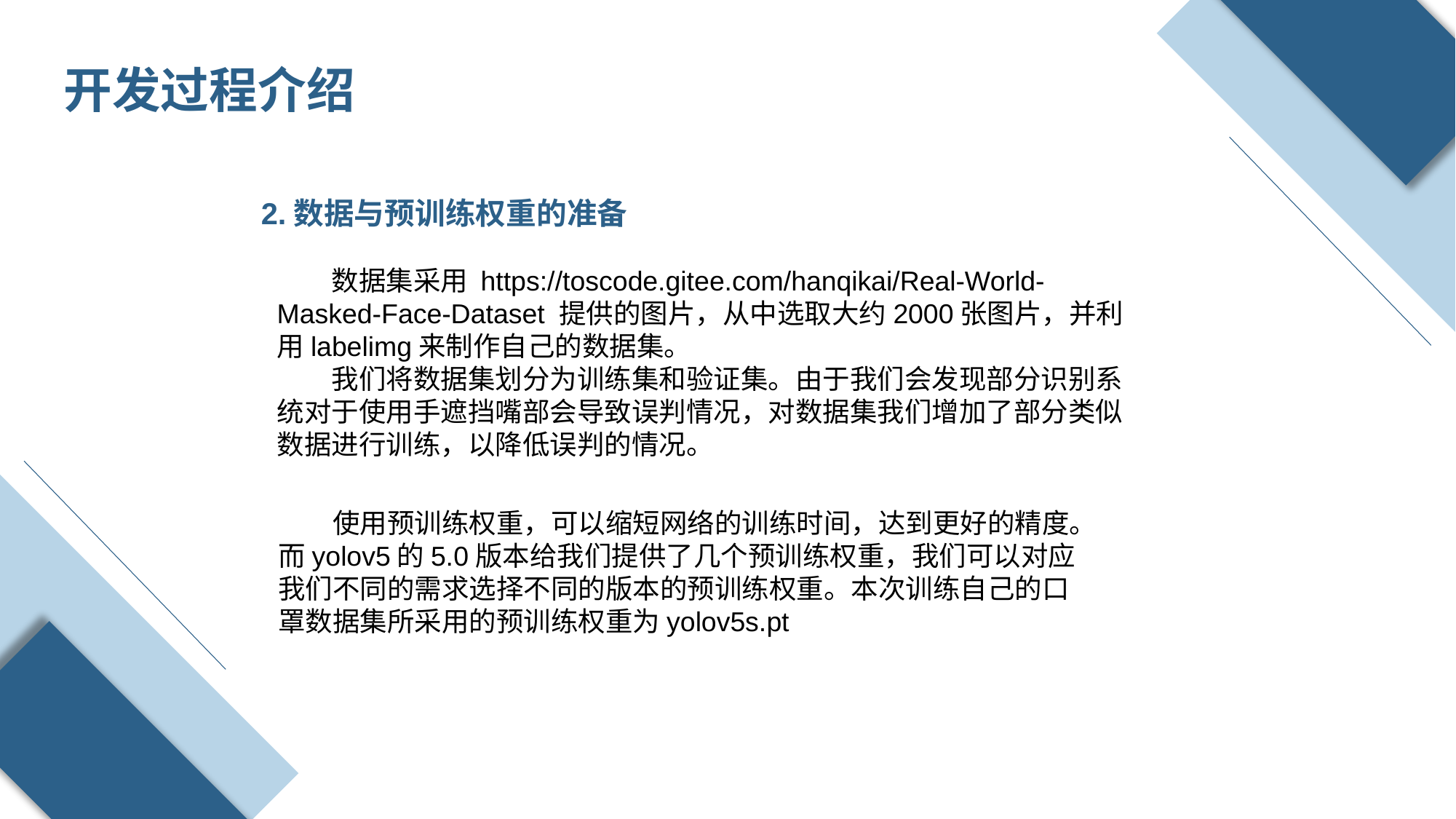

开发过程介绍
2.数据与预训练权重的准备
数据集采用 https://toscode.gitee.com/hanqikai/Real-World-Masked-Face-Dataset 提供的图片，从中选取大约2000张图片，并利用labelimg来制作自己的数据集。
我们将数据集划分为训练集和验证集。由于我们会发现部分识别系统对于使用手遮挡嘴部会导致误判情况，对数据集我们增加了部分类似数据进行训练，以降低误判的情况。

使用预训练权重，可以缩短网络的训练时间，达到更好的精度。而yolov5的5.0版本给我们提供了几个预训练权重，我们可以对应我们不同的需求选择不同的版本的预训练权重。本次训练自己的口罩数据集所采用的预训练权重为yolov5s.pt